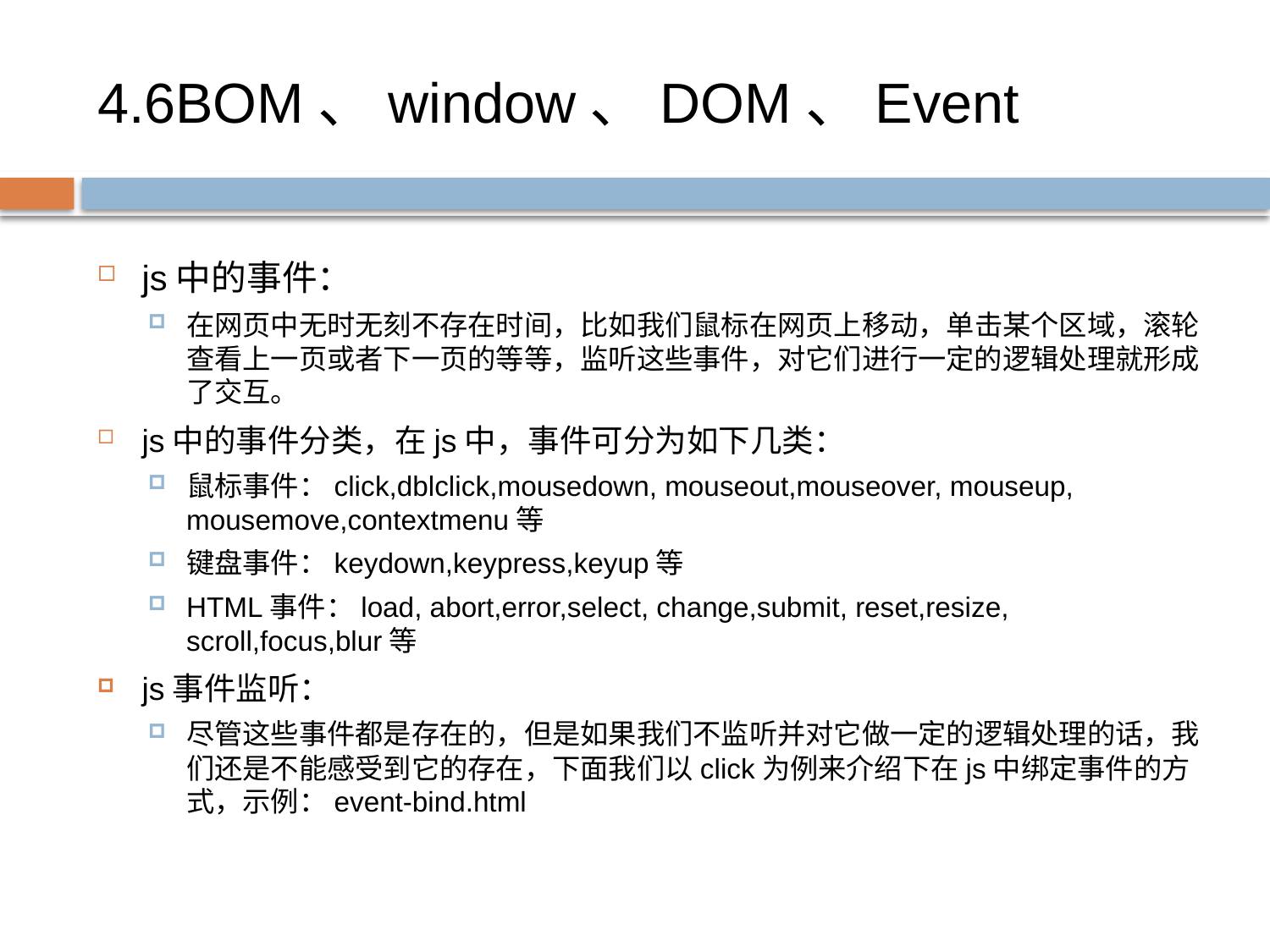

# 4.6BOM、window、DOM、Event
js中的事件：
在网页中无时无刻不存在时间，比如我们鼠标在网页上移动，单击某个区域，滚轮查看上一页或者下一页的等等，监听这些事件，对它们进行一定的逻辑处理就形成了交互。
js中的事件分类，在js中，事件可分为如下几类：
鼠标事件：click,dblclick,mousedown, mouseout,mouseover, mouseup, mousemove,contextmenu等
键盘事件：keydown,keypress,keyup等
HTML事件：load, abort,error,select, change,submit, reset,resize, scroll,focus,blur等
js事件监听：
尽管这些事件都是存在的，但是如果我们不监听并对它做一定的逻辑处理的话，我们还是不能感受到它的存在，下面我们以click为例来介绍下在js中绑定事件的方式，示例：event-bind.html